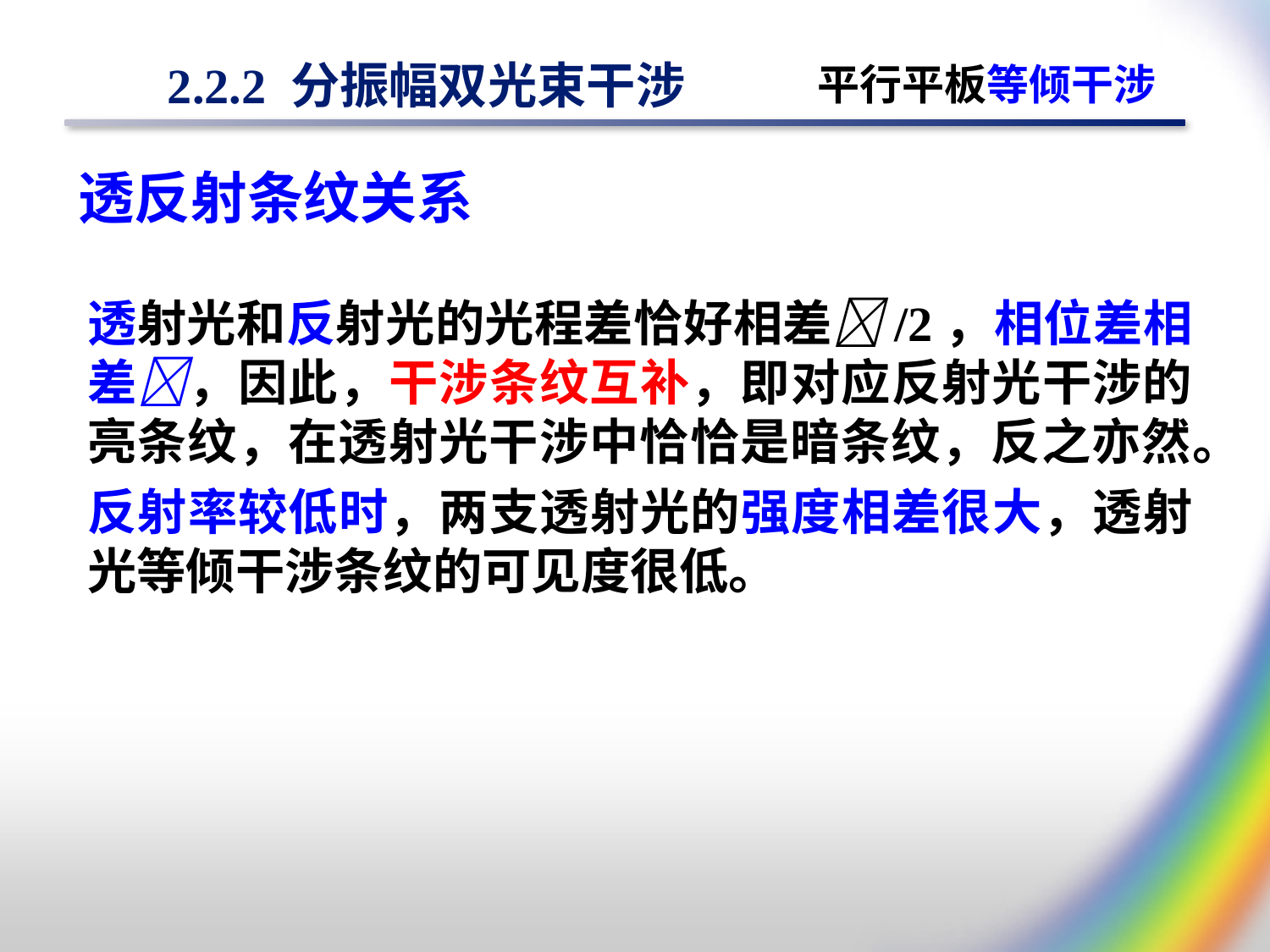

# 2.2.2 分振幅双光束干涉
平行平板等倾干涉

透反射条纹关系
透射光和反射光的光程差恰好相差λ/2，相位差相差π，因此，干涉条纹互补，即对应反射光干涉的亮条纹，在透射光干涉中恰恰是暗条纹，反之亦然。
反射率较低时，两支透射光的强度相差很大，透射光等倾干涉条纹的可见度很低。